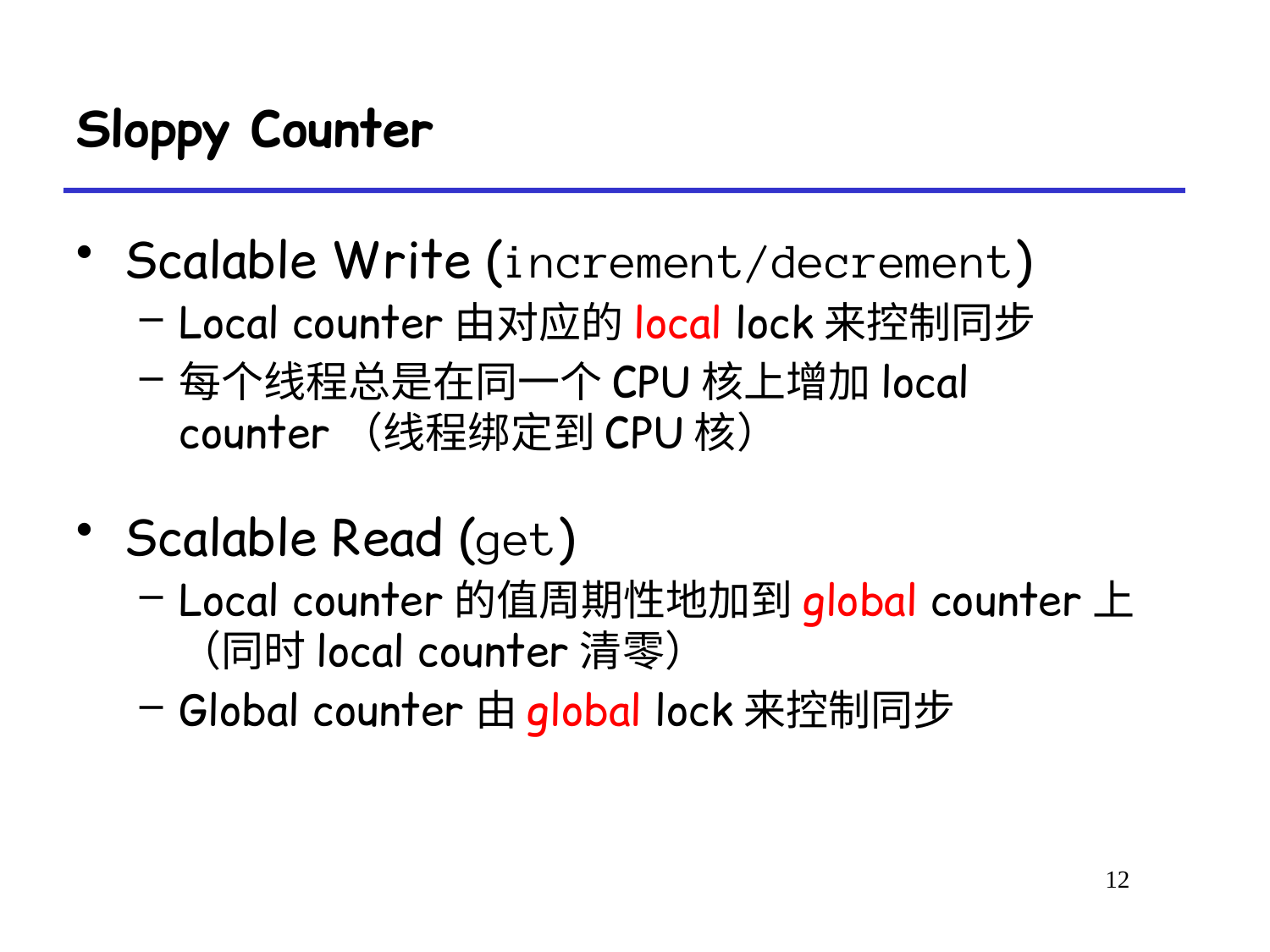

# Sloppy Counter
Scalable Write (increment/decrement)
Local counter由对应的local lock来控制同步
每个线程总是在同一个CPU核上增加local counter（线程绑定到CPU核）

Scalable Read (get)
Local counter的值周期性地加到global counter上（同时local counter清零）
Global counter由global lock来控制同步
12